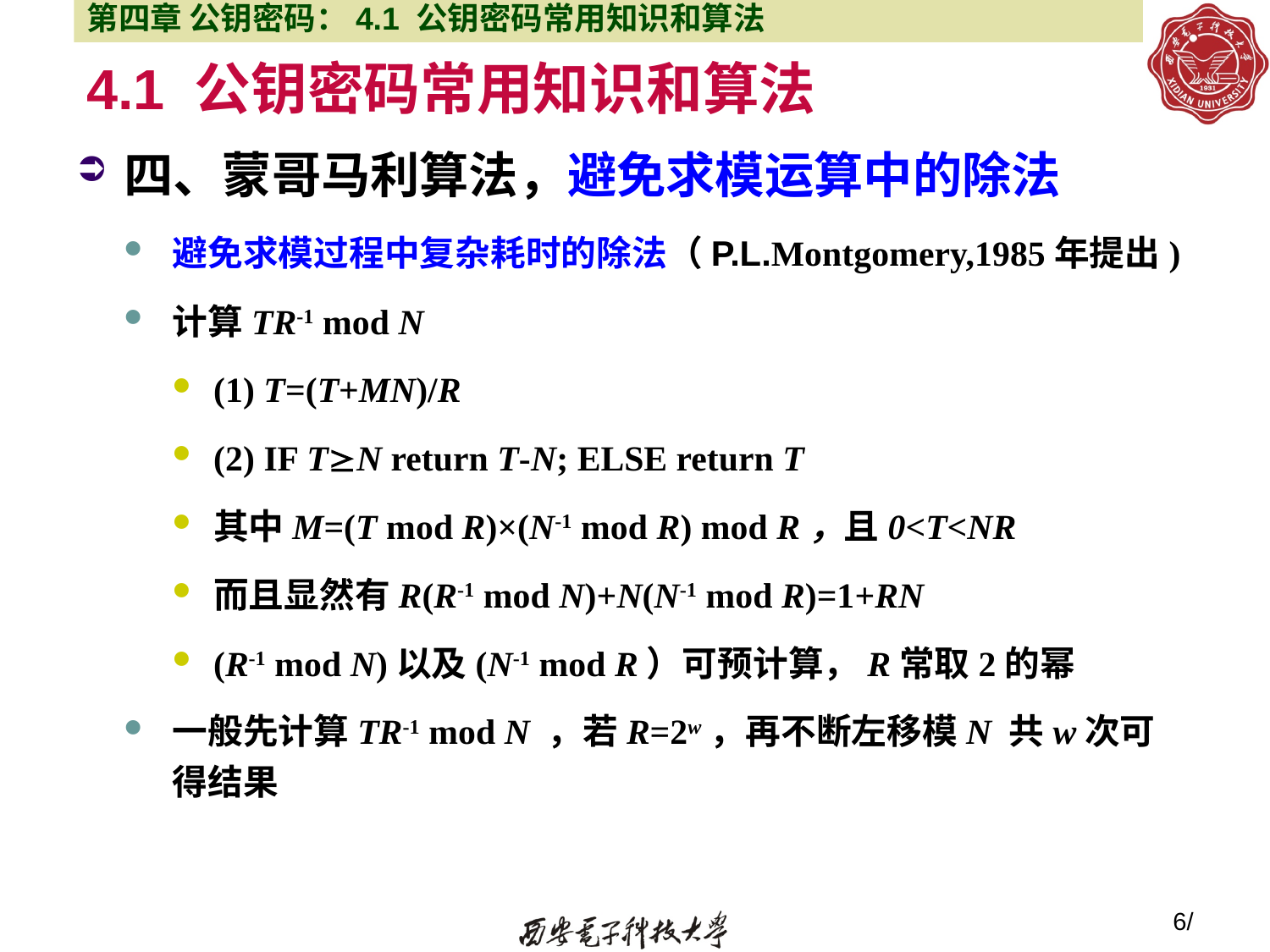

第四章 公钥密码：4.1 公钥密码常用知识和算法
# 4.1 公钥密码常用知识和算法
四、蒙哥马利算法，避免求模运算中的除法
避免求模过程中复杂耗时的除法（P.L.Montgomery,1985年提出)
计算TR-1 mod N
(1) T=(T+MN)/R
(2) IF T≥N return T-N; ELSE return T
其中M=(T mod R)×(N-1 mod R) mod R，且0<T<NR
而且显然有R(R-1 mod N)+N(N-1 mod R)=1+RN
(R-1 mod N)以及(N-1 mod R）可预计算，R常取2的幂
一般先计算TR-1 mod N ，若R=2w，再不断左移模N 共w次可得结果
6/